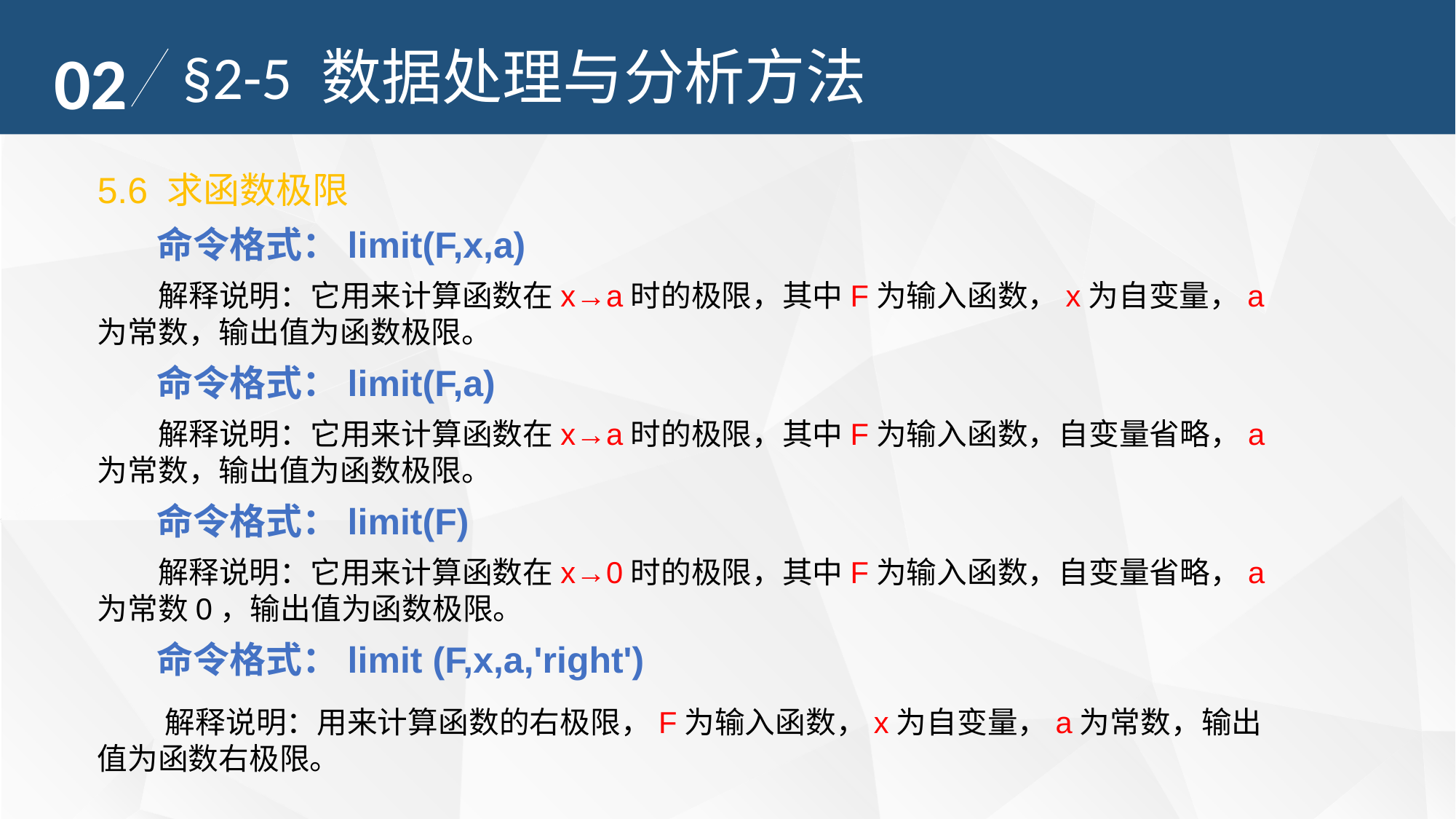

02
§2-5 数据处理与分析方法
5.6 求函数极限
命令格式：limit(F,x,a)
        解释说明：它用来计算函数在x→a时的极限，其中F为输入函数，x为自变量，a为常数，输出值为函数极限。
命令格式：limit(F,a)
        解释说明：它用来计算函数在x→a时的极限，其中F为输入函数，自变量省略，a为常数，输出值为函数极限。
命令格式：limit(F)
        解释说明：它用来计算函数在x→0时的极限，其中F为输入函数，自变量省略，a为常数0，输出值为函数极限。
命令格式：limit (F,x,a,'right')
         解释说明：用来计算函数的右极限，F为输入函数，x为自变量，a为常数，输出值为函数右极限。